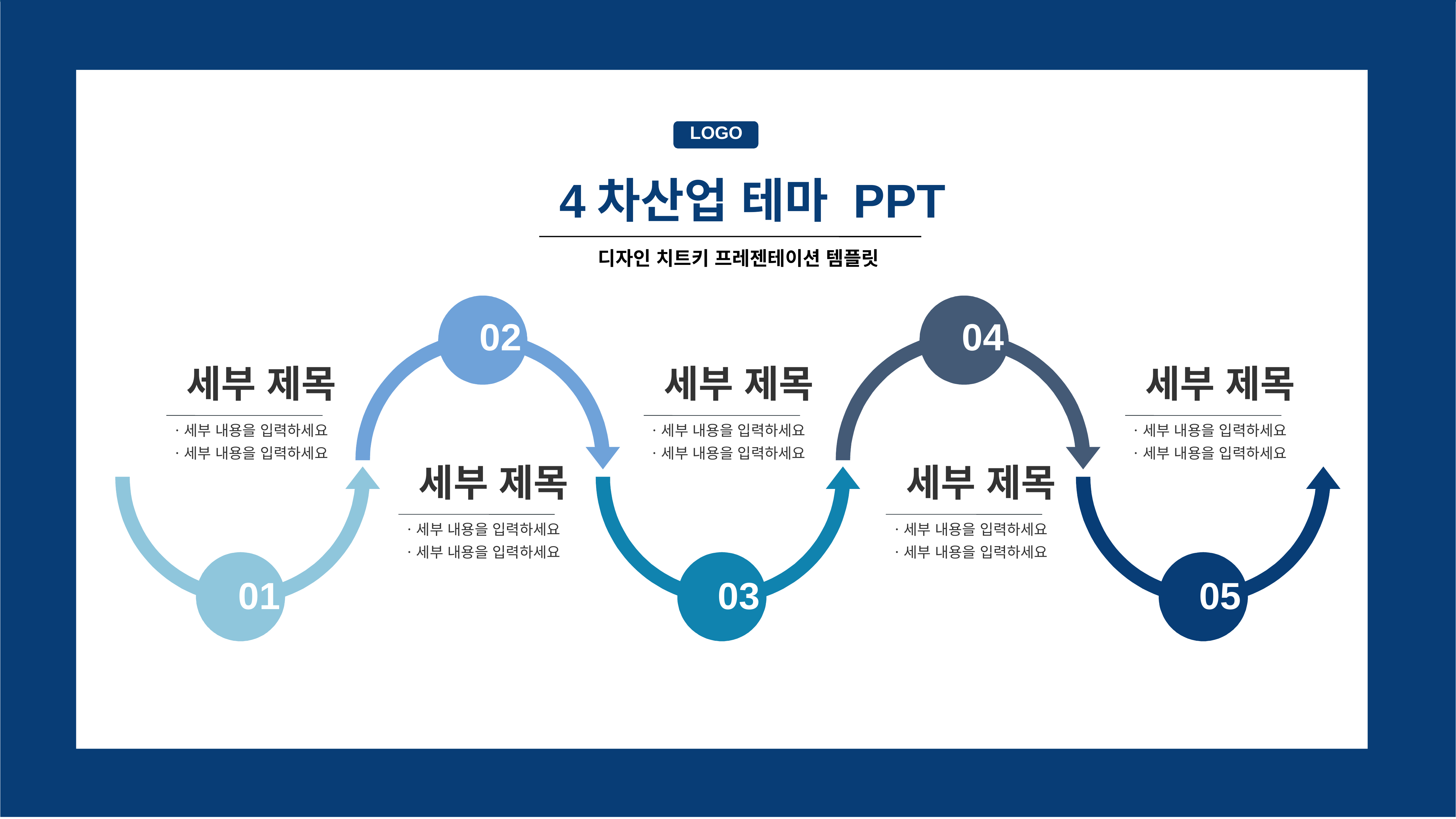

LOGO
4차산업 테마 PPT

디자인 치트키 프레젠테이션 템플릿

02
04

세부 제목
세부 제목
세부 제목

ㆍ세부 내용을 입력하세요
ㆍ세부 내용을 입력하세요
ㆍ세부 내용을 입력하세요
ㆍ세부 내용을 입력하세요
ㆍ세부 내용을 입력하세요
ㆍ세부 내용을 입력하세요

세부 제목
세부 제목

ㆍ세부 내용을 입력하세요
ㆍ세부 내용을 입력하세요
ㆍ세부 내용을 입력하세요
ㆍ세부 내용을 입력하세요

01
03
05